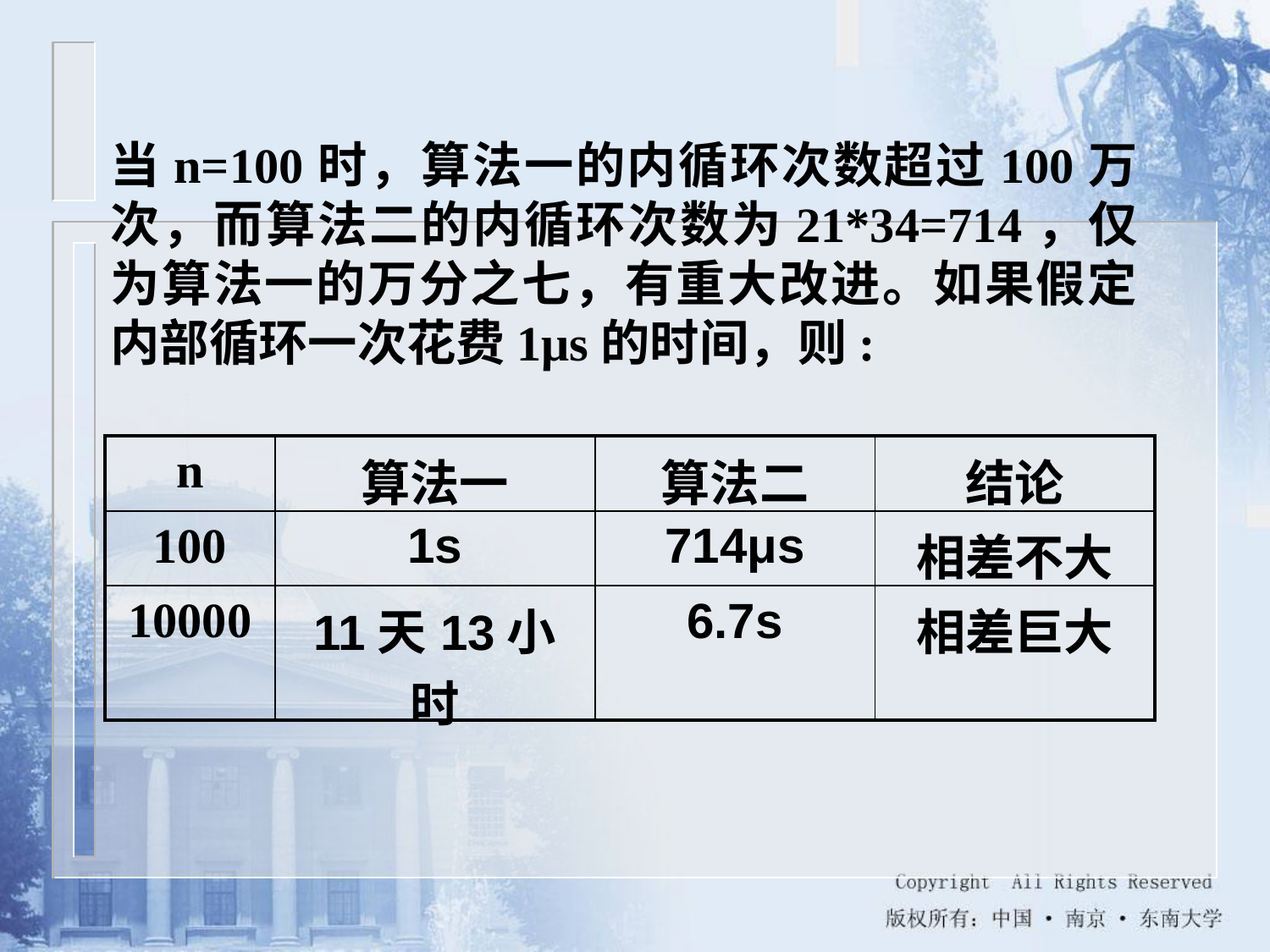

当n=100时，算法一的内循环次数超过100万次，而算法二的内循环次数为21*34=714，仅为算法一的万分之七，有重大改进。如果假定内部循环一次花费1μs的时间，则:
| n | 算法一 | 算法二 | 结论 |
| --- | --- | --- | --- |
| 100 | 1s | 714μs | 相差不大 |
| 10000 | 11天13小时 | 6.7s | 相差巨大 |